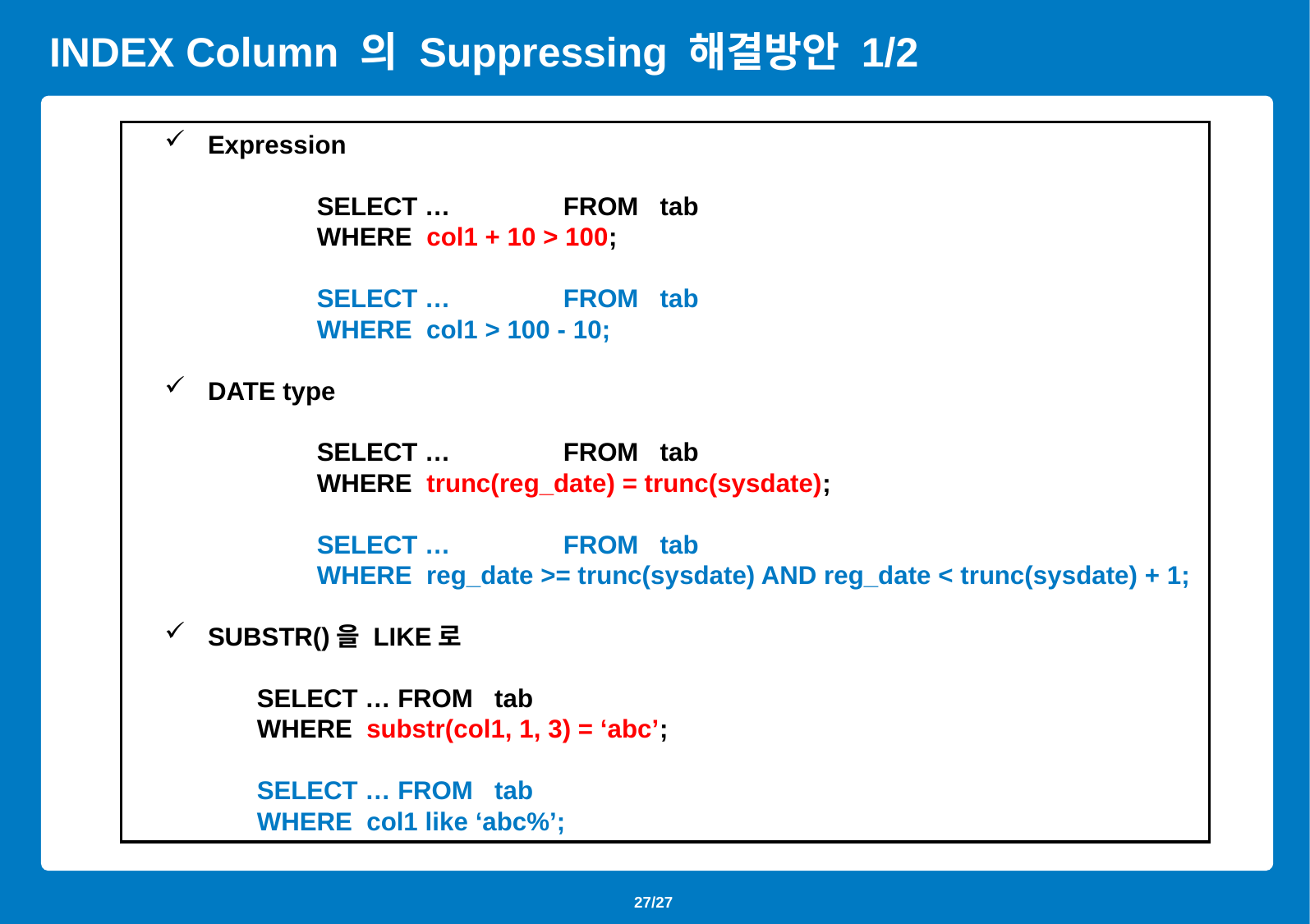

# INDEX Column 의 Suppressing 해결방안 1/2
  Expression

	SELECT …	FROM   tab
	WHERE  col1 + 10 > 100;

	SELECT … 	FROM   tab
	WHERE  col1 > 100 - 10;

  DATE type

	SELECT …	FROM   tab
	WHERE  trunc(reg_date) = trunc(sysdate);

	SELECT …	FROM   tab
	WHERE  reg_date >= trunc(sysdate) AND reg_date < trunc(sysdate) + 1;

  SUBSTR()을 LIKE로

SELECT … FROM   tab
WHERE  substr(col1, 1, 3) = ‘abc’;

SELECT … FROM   tab
WHERE  col1 like ‘abc%’;